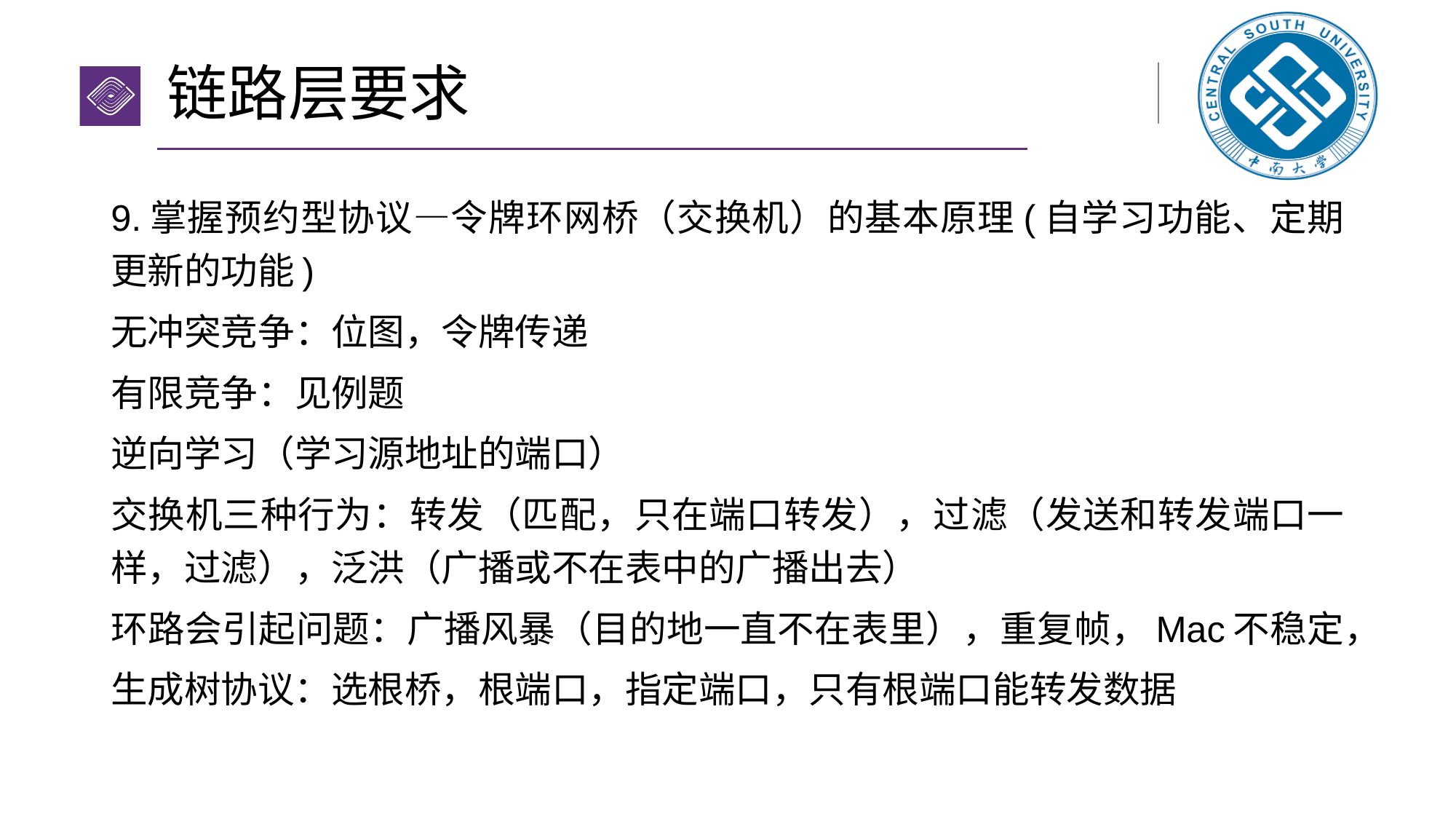

# 链路层要求
9.掌握预约型协议—令牌环网桥（交换机）的基本原理(自学习功能、定期更新的功能)
无冲突竞争：位图，令牌传递
有限竞争：见例题
逆向学习（学习源地址的端口）
交换机三种行为：转发（匹配，只在端口转发），过滤（发送和转发端口一样，过滤），泛洪（广播或不在表中的广播出去）
环路会引起问题：广播风暴（目的地一直不在表里），重复帧，Mac不稳定，
生成树协议：选根桥，根端口，指定端口，只有根端口能转发数据
13